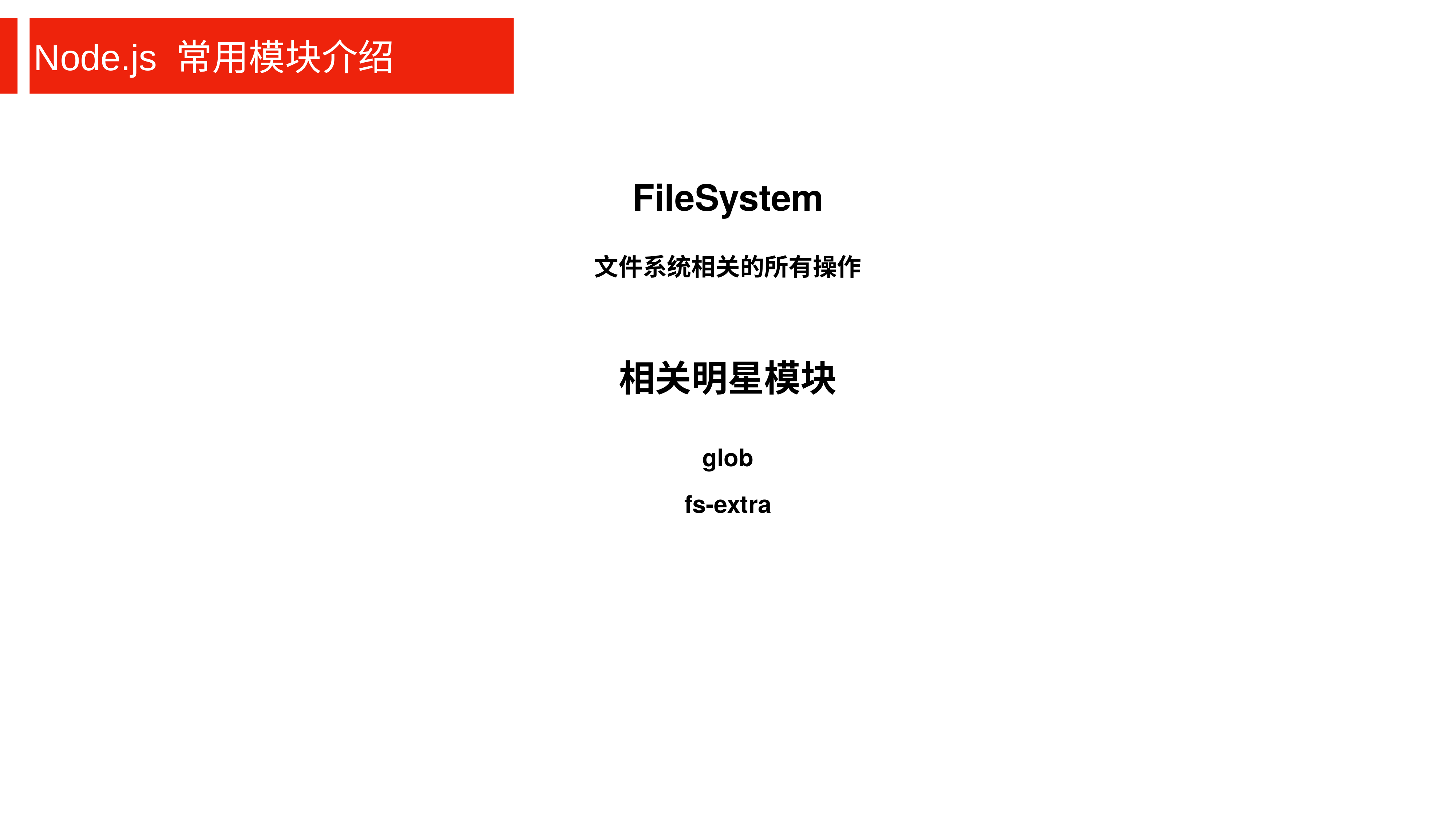

Node.js 常用模块介绍
FileSystem
文件系统相关的所有操作
相关明星模块
glob
fs-extra